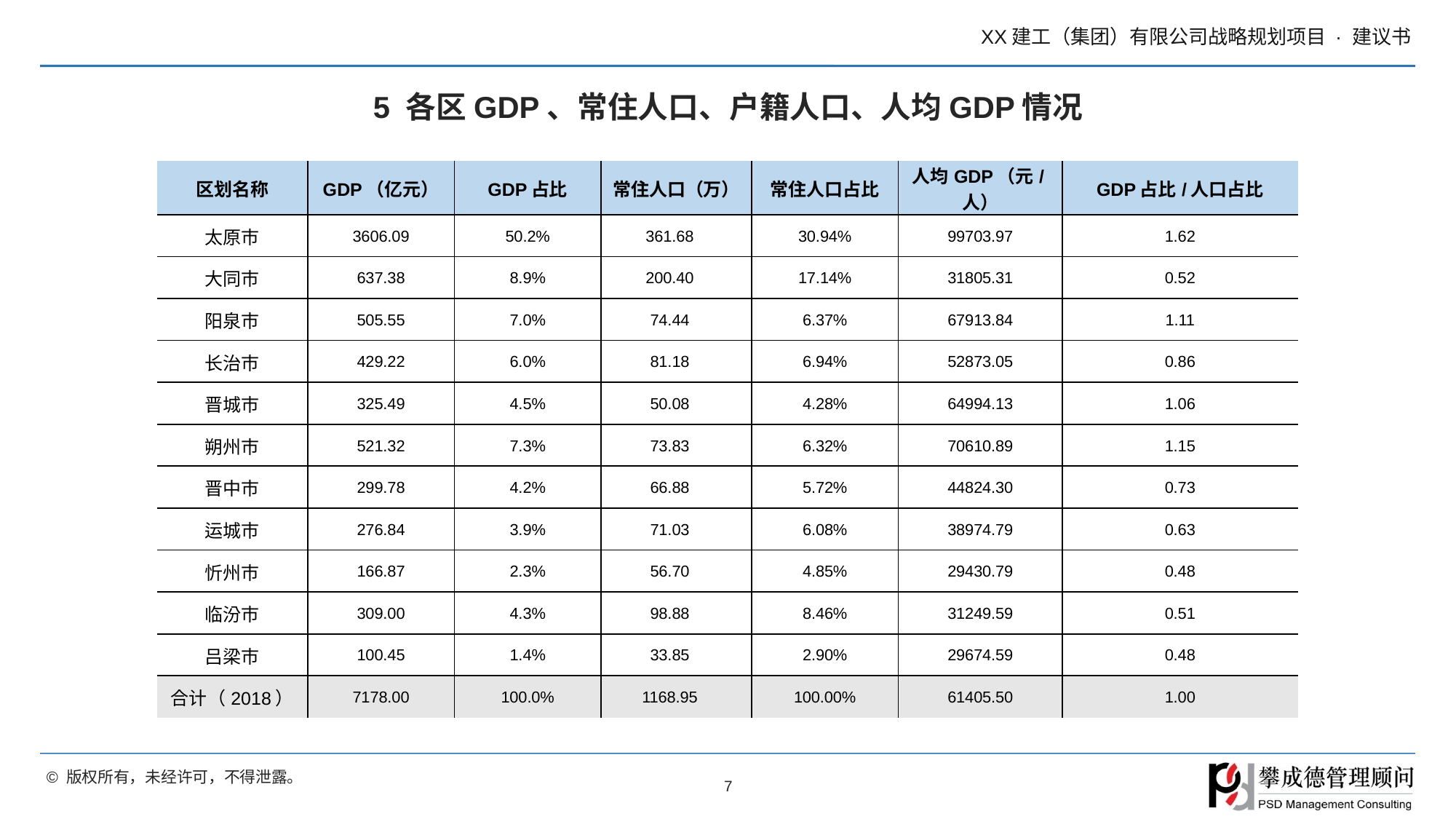

# 5 各区GDP、常住人口、户籍人口、人均GDP情况
| 区划名称 | GDP（亿元） | GDP占比 | 常住人口（万） | 常住人口占比 | 人均GDP（元/人） | GDP占比/人口占比 |
| --- | --- | --- | --- | --- | --- | --- |
| 太原市 | 3606.09 | 50.2% | 361.68 | 30.94% | 99703.97 | 1.62 |
| 大同市 | 637.38 | 8.9% | 200.40 | 17.14% | 31805.31 | 0.52 |
| 阳泉市 | 505.55 | 7.0% | 74.44 | 6.37% | 67913.84 | 1.11 |
| 长治市 | 429.22 | 6.0% | 81.18 | 6.94% | 52873.05 | 0.86 |
| 晋城市 | 325.49 | 4.5% | 50.08 | 4.28% | 64994.13 | 1.06 |
| 朔州市 | 521.32 | 7.3% | 73.83 | 6.32% | 70610.89 | 1.15 |
| 晋中市 | 299.78 | 4.2% | 66.88 | 5.72% | 44824.30 | 0.73 |
| 运城市 | 276.84 | 3.9% | 71.03 | 6.08% | 38974.79 | 0.63 |
| 忻州市 | 166.87 | 2.3% | 56.70 | 4.85% | 29430.79 | 0.48 |
| 临汾市 | 309.00 | 4.3% | 98.88 | 8.46% | 31249.59 | 0.51 |
| 吕梁市 | 100.45 | 1.4% | 33.85 | 2.90% | 29674.59 | 0.48 |
| 合计（2018） | 7178.00 | 100.0% | 1168.95 | 100.00% | 61405.50 | 1.00 |
7